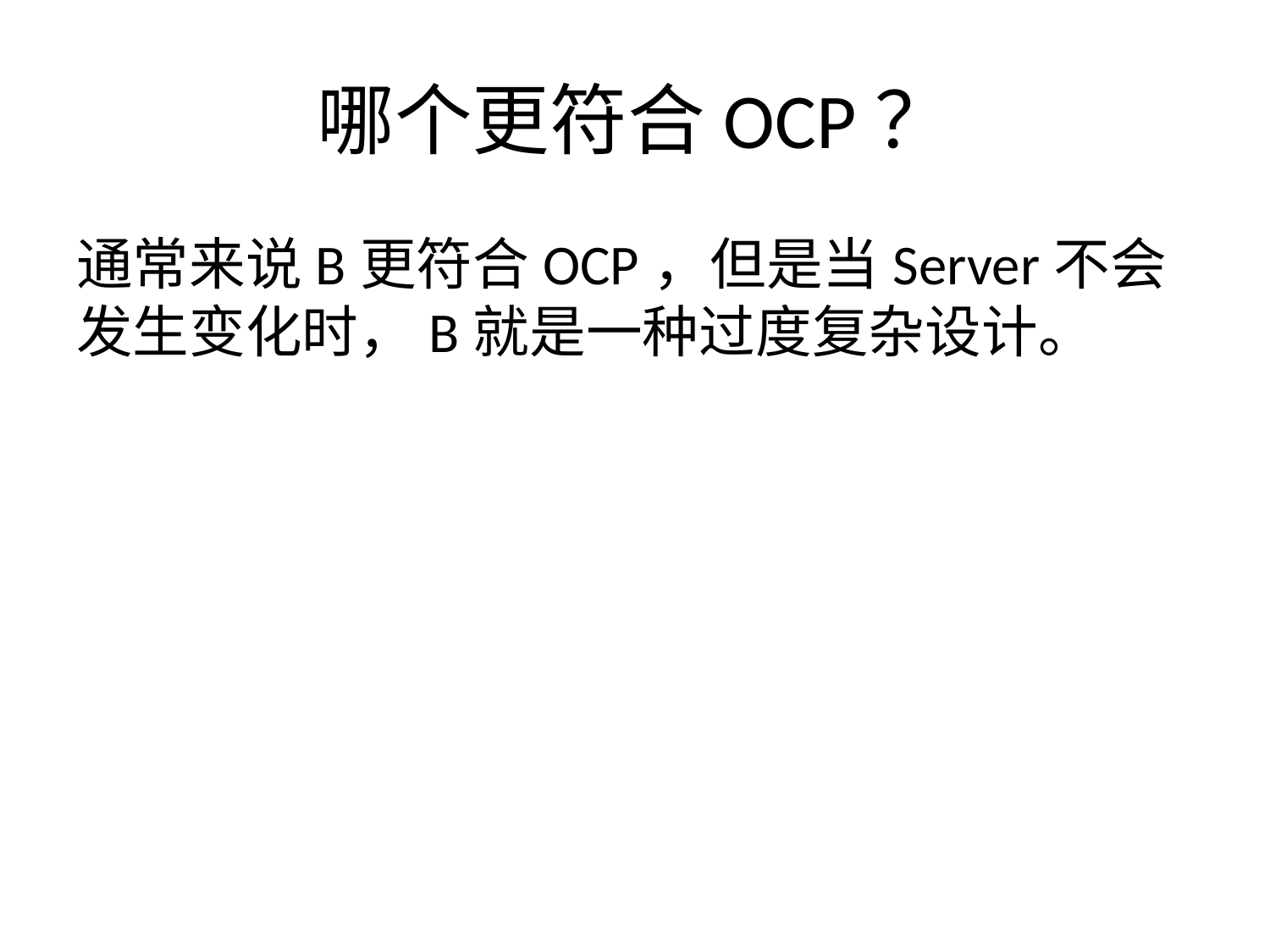

# 哪个更符合OCP？
通常来说B更符合OCP，但是当Server不会发生变化时，B就是一种过度复杂设计。